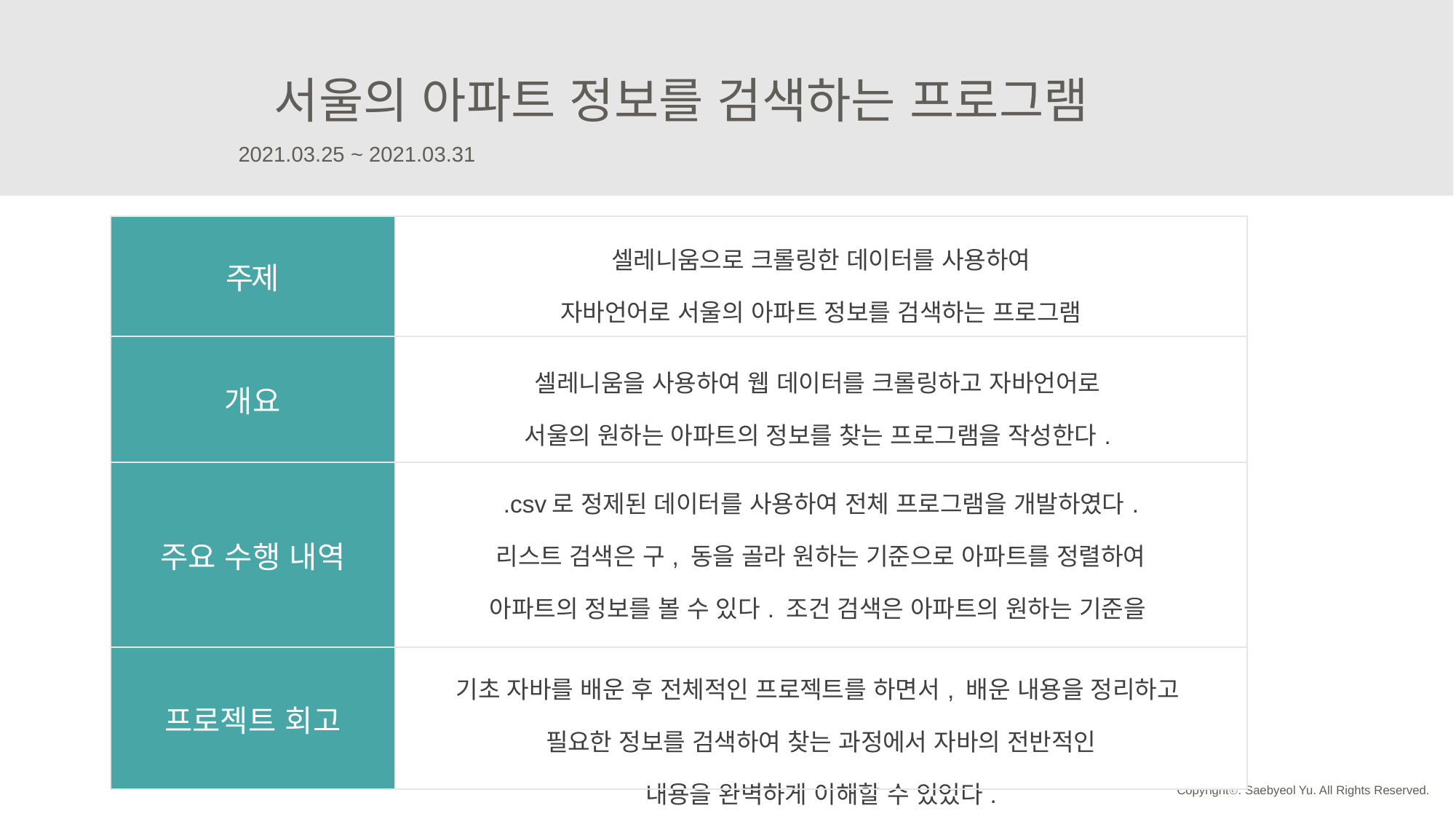

서울의 아파트 정보를 검색하는 프로그램
2021.03.25 ~ 2021.03.31
| 주제 | 셀레니움으로 크롤링한 데이터를 사용하여 자바언어로 서울의 아파트 정보를 검색하는 프로그램 |
| --- | --- |
| 개요 | 셀레니움을 사용하여 웹 데이터를 크롤링하고 자바언어로 서울의 원하는 아파트의 정보를 찾는 프로그램을 작성한다. |
| 주요 수행 내역 | .csv로 정제된 데이터를 사용하여 전체 프로그램을 개발하였다. 리스트 검색은 구, 동을 골라 원하는 기준으로 아파트를 정렬하여 아파트의 정보를 볼 수 있다. 조건 검색은 아파트의 원하는 기준을 직접 정의해서 필터링 된 아파트의 정보만 볼 수 있다. |
| 프로젝트 회고 | 기초 자바를 배운 후 전체적인 프로젝트를 하면서, 배운 내용을 정리하고 필요한 정보를 검색하여 찾는 과정에서 자바의 전반적인 내용을 완벽하게 이해할 수 있었다. |